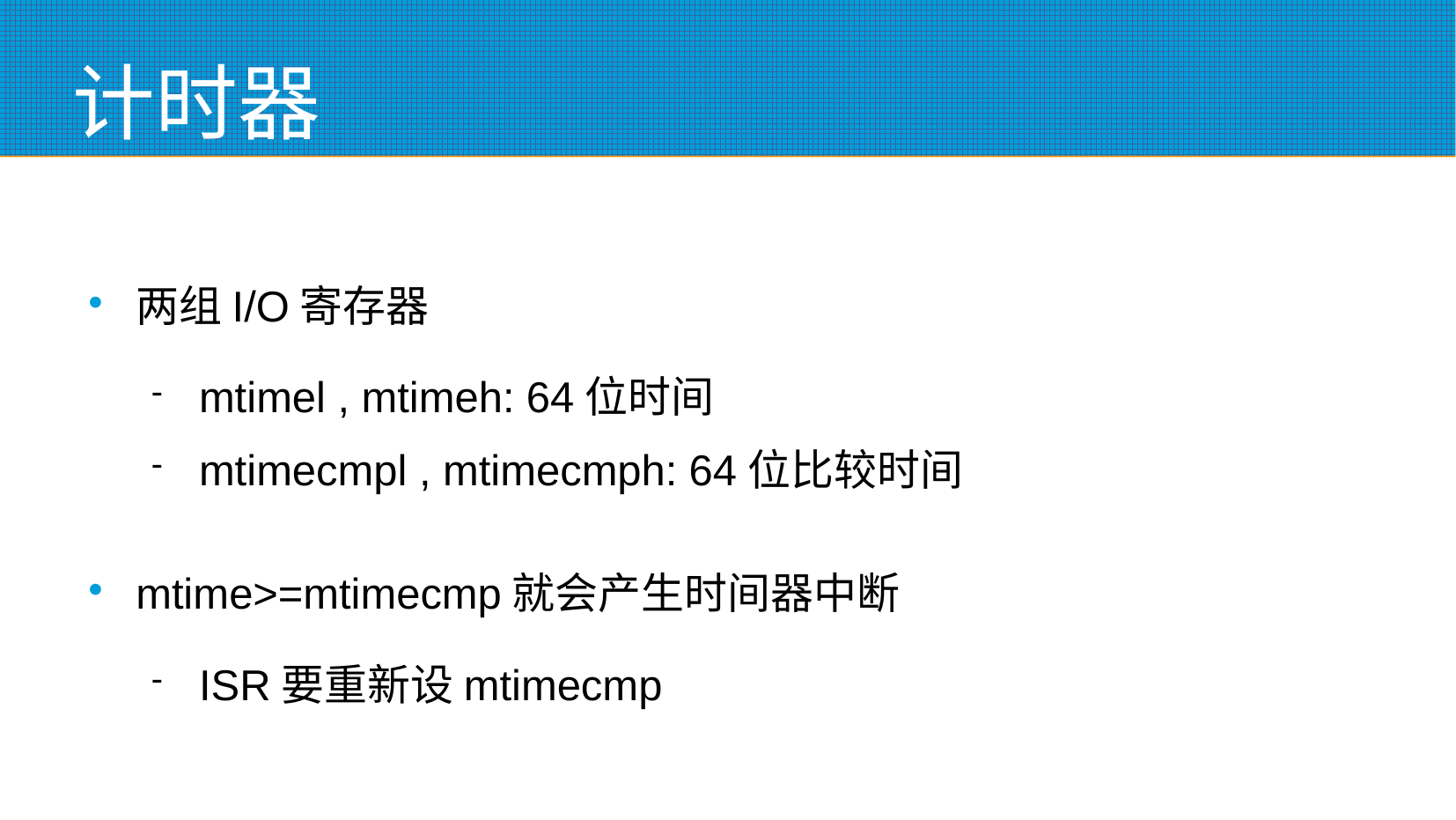

# 计时器

两组I/O寄存器
mtimel , mtimeh: 64位时间
mtimecmpl , mtimecmph: 64位比较时间

mtime>=mtimecmp就会产生时间器中断
ISR要重新设mtimecmp